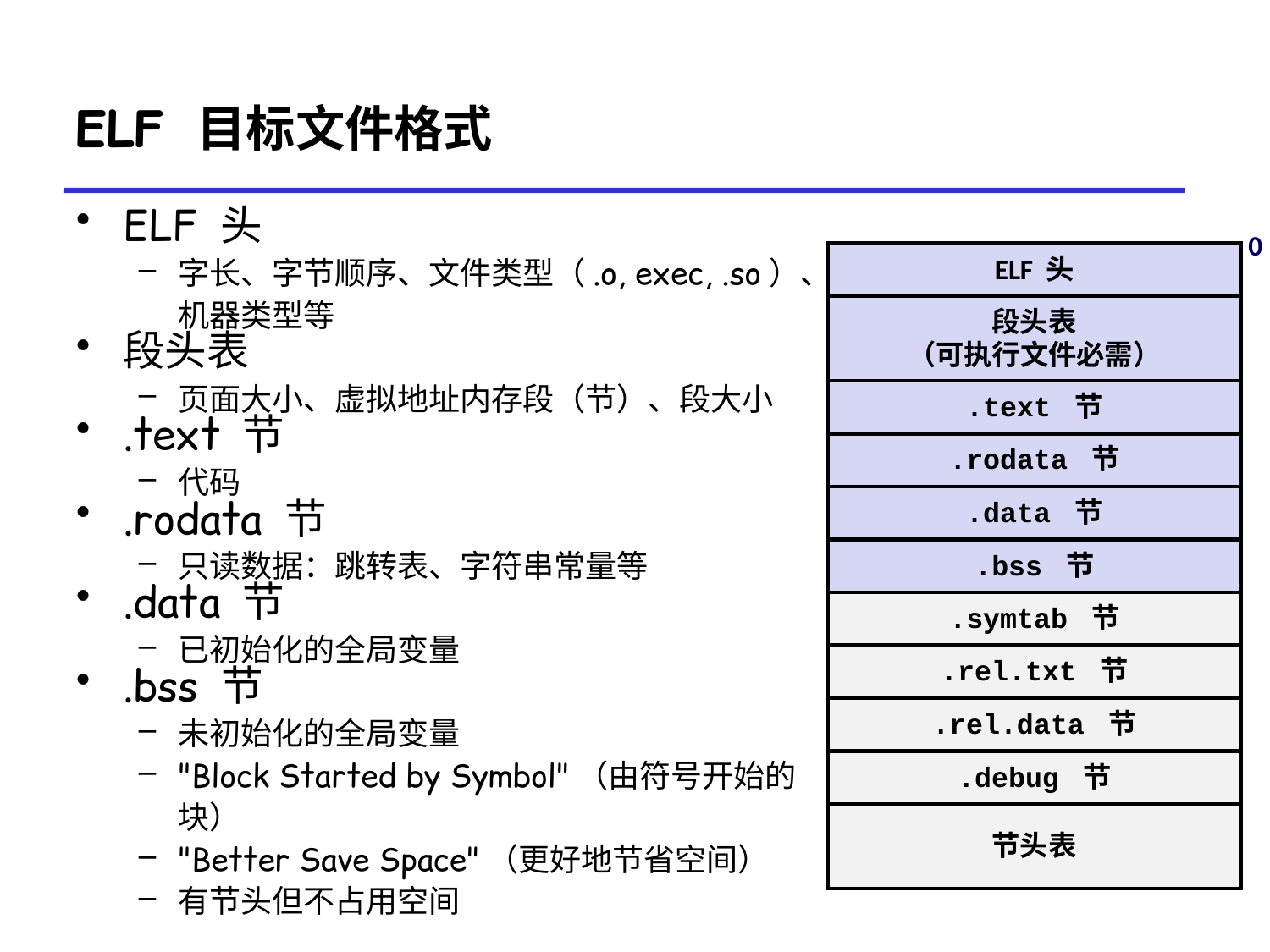

# ELF 目标文件格式
ELF 头
字长、字节顺序、文件类型（.o, exec, .so）、机器类型等
段头表
页面大小、虚拟地址内存段（节）、段大小
.text 节
代码
.rodata 节
只读数据：跳转表、字符串常量等
.data 节
已初始化的全局变量
.bss 节
未初始化的全局变量
"Block Started by Symbol"（由符号开始的块）
"Better Save Space"（更好地节省空间）
有节头但不占用空间
0
ELF 头
段头表
（可执行文件必需）
.text 节
.rodata 节
.data 节
.bss 节
.symtab 节
.rel.txt 节
.rel.data 节
.debug 节
节头表